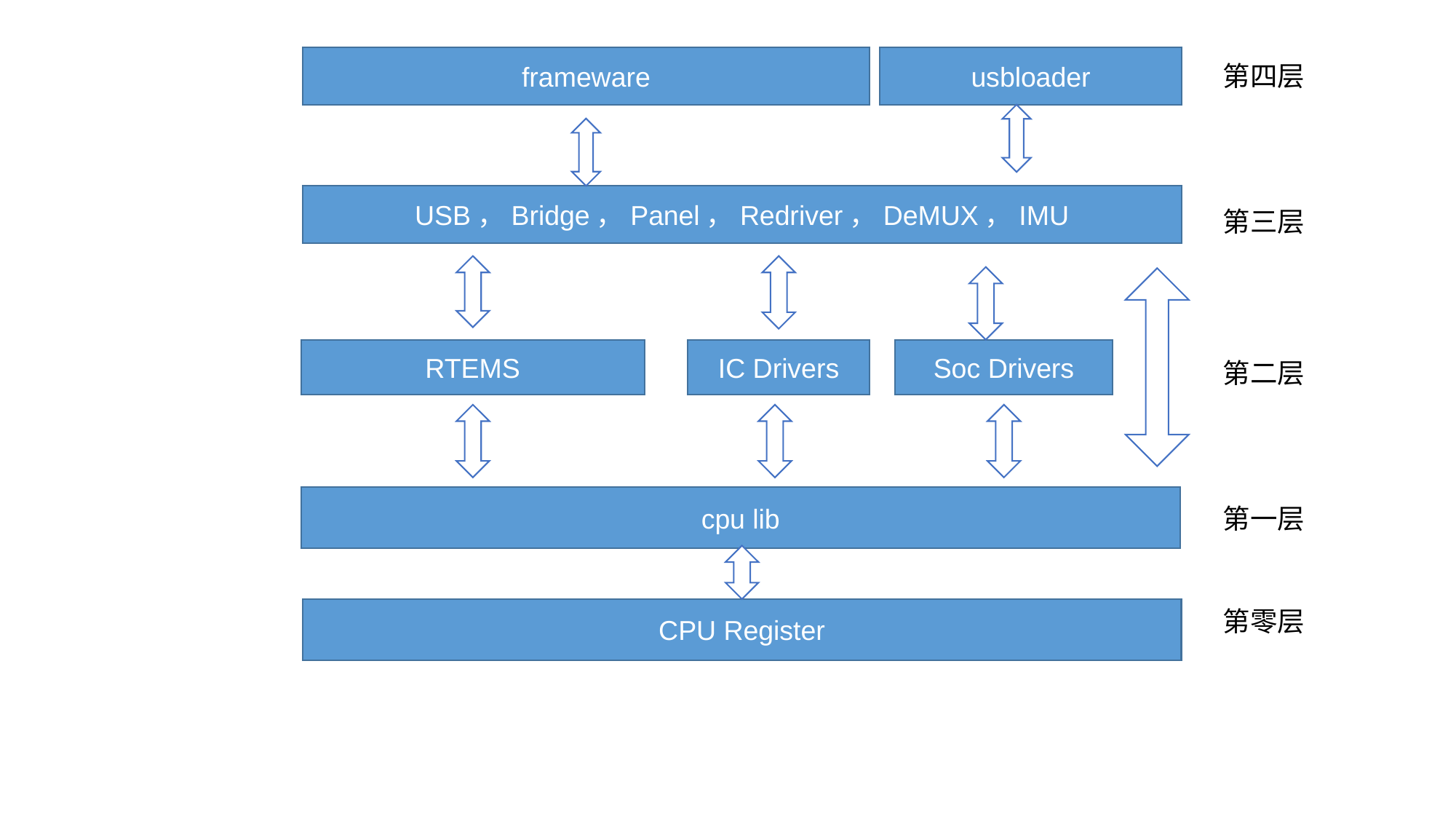

frameware
usbloader
第四层

USB，Bridge，Panel，Redriver，DeMUX，IMU
第三层

RTEMS
IC Drivers
Soc Drivers
第二层

cpu lib
第一层

CPU Register
第零层